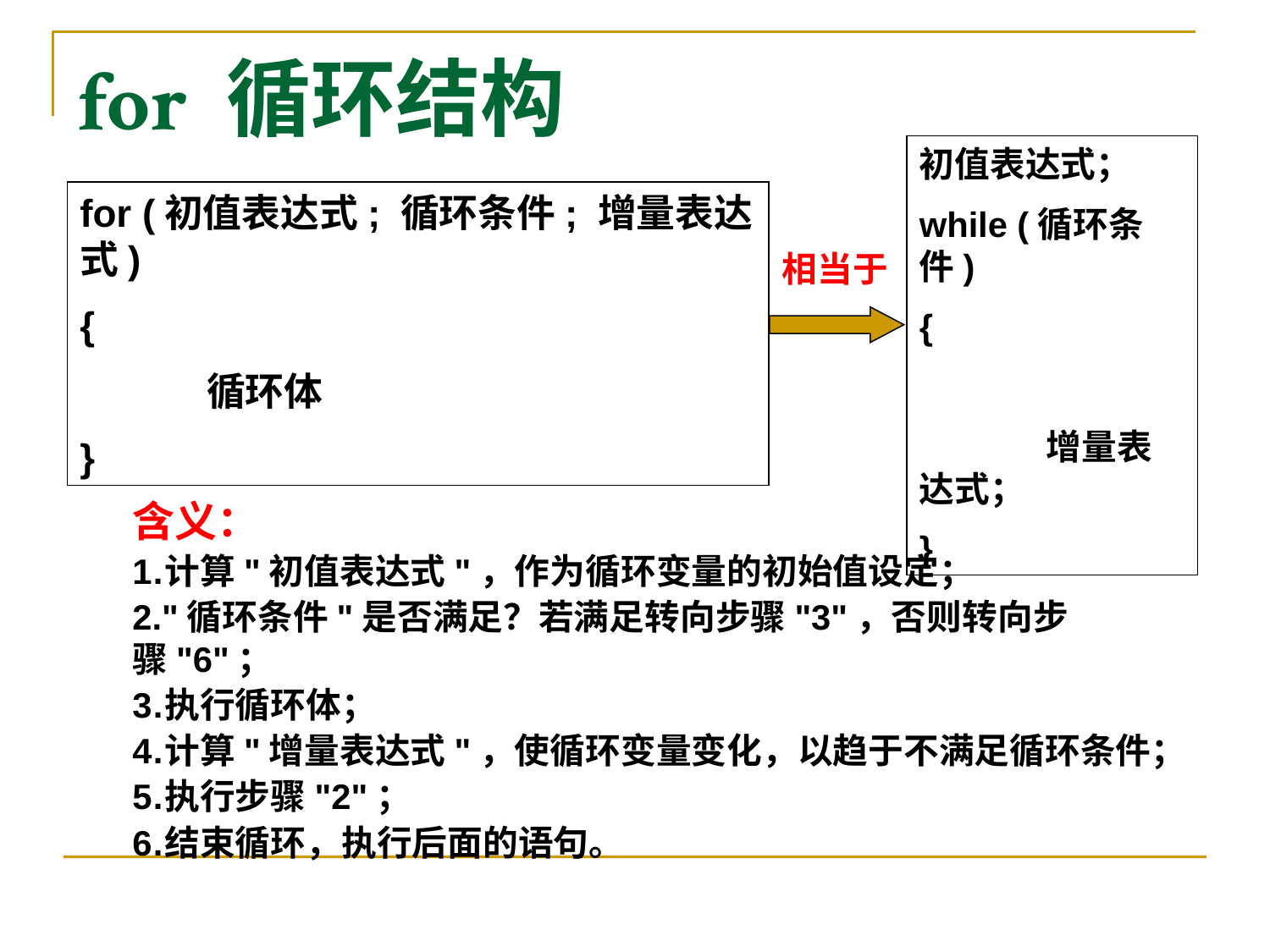

# for 循环结构
初值表达式；
while (循环条件)
{

	增量表达式；
}
for (初值表达式; 循环条件; 增量表达式)
{
	循环体
}
相当于

含义：
计算"初值表达式"，作为循环变量的初始值设定；
"循环条件"是否满足？若满足转向步骤"3"，否则转向步骤"6"；
执行循环体；
计算"增量表达式"，使循环变量变化，以趋于不满足循环条件；
执行步骤"2"；
结束循环，执行后面的语句。